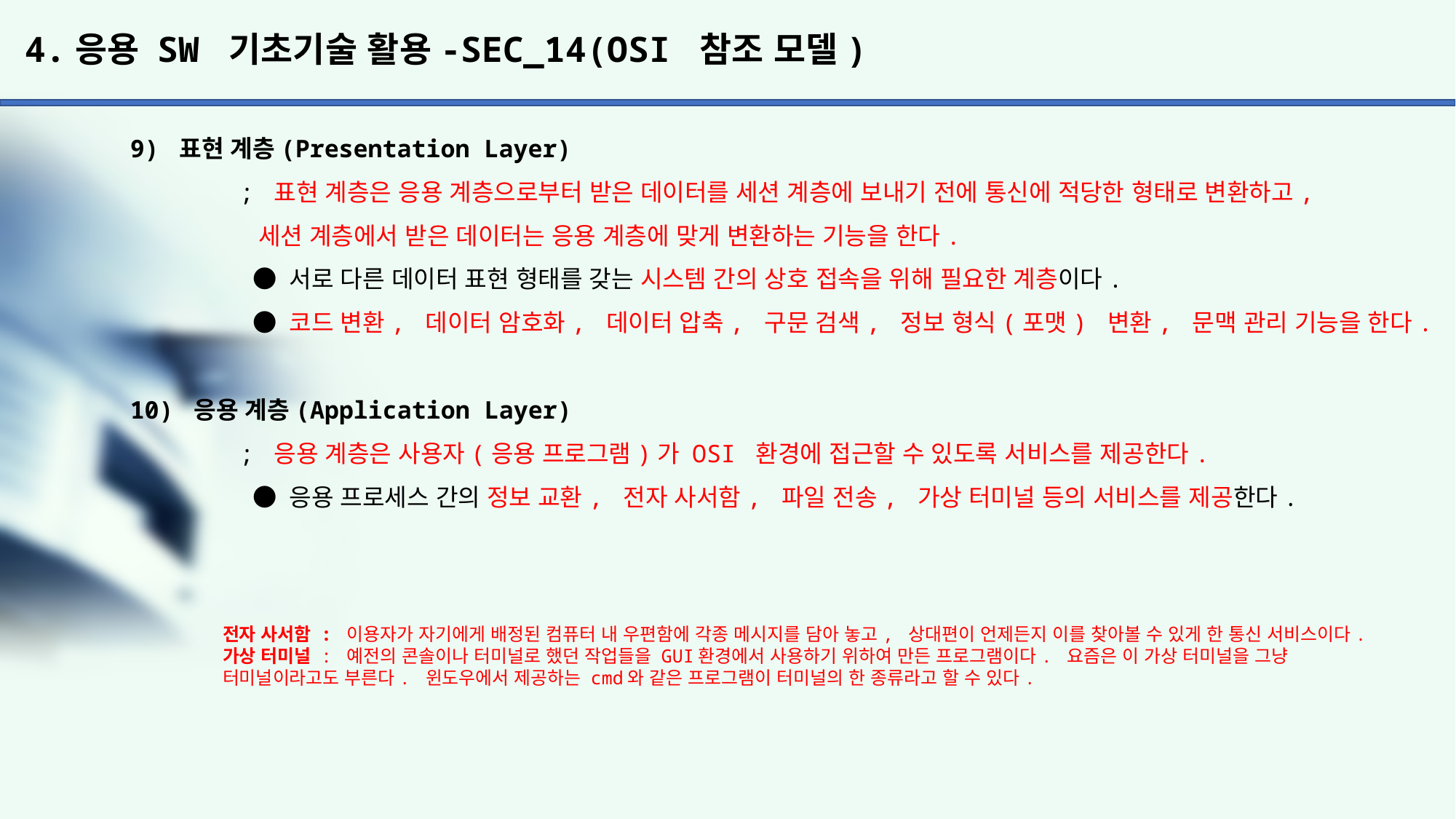

# 4.응용 SW 기초기술 활용-SEC_14(OSI 참조 모델)
9) 표현 계층(Presentation Layer)
	; 표현 계층은 응용 계층으로부터 받은 데이터를 세션 계층에 보내기 전에 통신에 적당한 형태로 변환하고,
	  세션 계층에서 받은 데이터는 응용 계층에 맞게 변환하는 기능을 한다.
	  ● 서로 다른 데이터 표현 형태를 갖는 시스템 간의 상호 접속을 위해 필요한 계층이다.
	  ● 코드 변환, 데이터 암호화, 데이터 압축, 구문 검색, 정보 형식(포맷) 변환, 문맥 관리 기능을 한다.

10) 응용 계층(Application Layer)
	; 응용 계층은 사용자(응용 프로그램)가 OSI 환경에 접근할 수 있도록 서비스를 제공한다.
	  ● 응용 프로세스 간의 정보 교환, 전자 사서함, 파일 전송, 가상 터미널 등의 서비스를 제공한다.
전자 사서함 : 이용자가 자기에게 배정된 컴퓨터 내 우편함에 각종 메시지를 담아 놓고, 상대편이 언제든지 이를 찾아볼 수 있게 한 통신 서비스이다.
가상 터미널 : 예전의 콘솔이나 터미널로 했던 작업들을 GUI환경에서 사용하기 위하여 만든 프로그램이다. 요즘은 이 가상 터미널을 그냥 터미널이라고도 부른다. 윈도우에서 제공하는 cmd와 같은 프로그램이 터미널의 한 종류라고 할 수 있다.